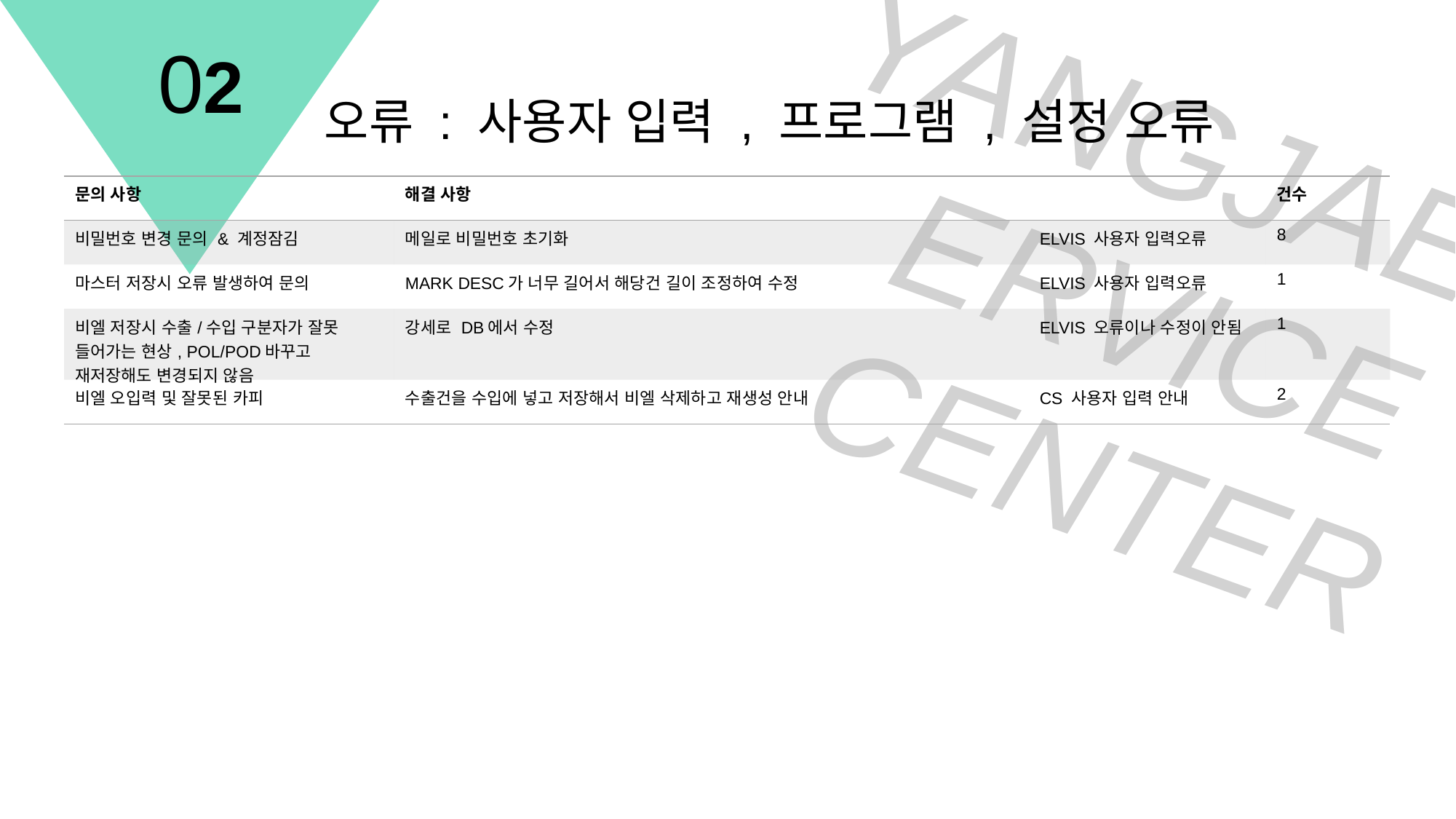

02
YANGJAESERVICE
CENTER

오류 : 사용자 입력 , 프로그램 , 설정 오류
| 문의 사항 | 해결 사항 |  | 건수 |
| --- | --- | --- | --- |
| 비밀번호 변경 문의 & 계정잠김 | 메일로 비밀번호 초기화 | ELVIS 사용자 입력오류 | 8 |
| 마스터 저장시 오류 발생하여 문의 | MARK DESC가 너무 길어서 해당건 길이 조정하여 수정 | ELVIS 사용자 입력오류 | 1 |
| 비엘 저장시 수출/수입 구분자가 잘못 들어가는 현상, POL/POD바꾸고 재저장해도 변경되지 않음 | 강세로 DB에서 수정 | ELVIS 오류이나 수정이 안됨 | 1 |
| 비엘 오입력 및 잘못된 카피 | 수출건을 수입에 넣고 저장해서 비엘 삭제하고 재생성 안내 | CS 사용자 입력 안내 | 2 |